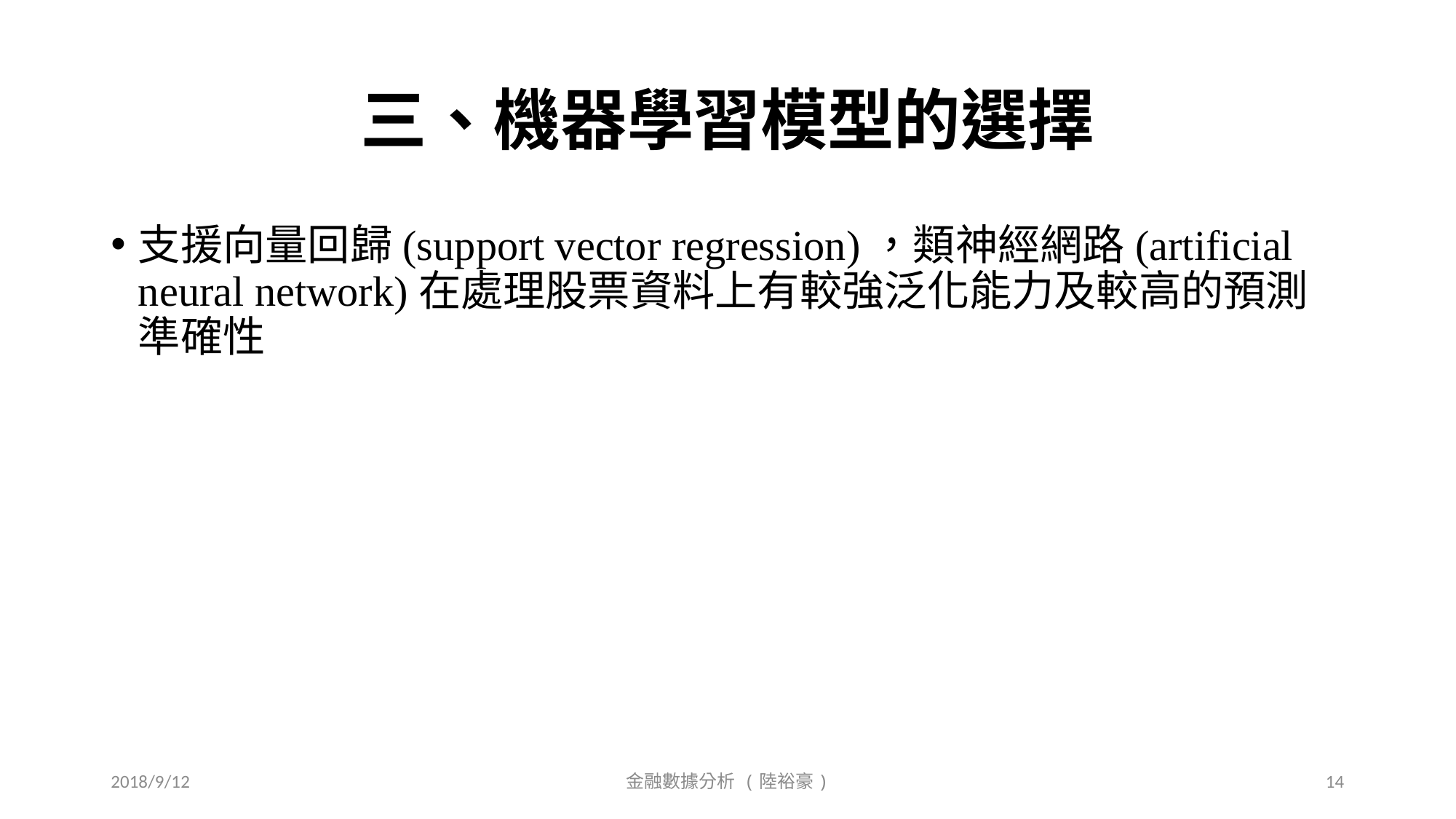

# 三、機器學習模型的選擇
支援向量回歸(support vector regression)，類神經網路(artificial neural network)在處理股票資料上有較強泛化能力及較高的預測準確性

2018/9/12
金融數據分析 (陸裕豪)
14